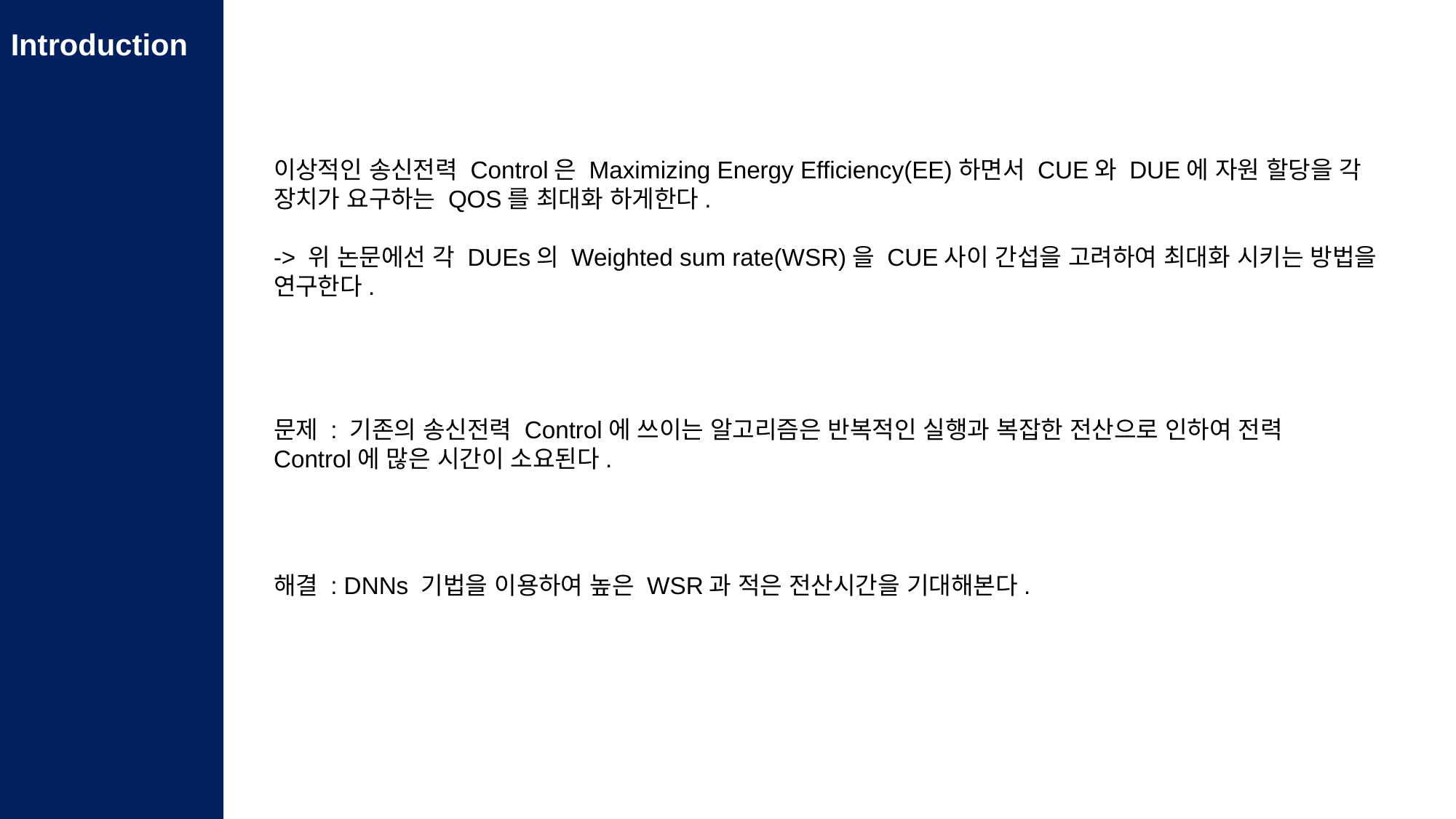

Introduction
이상적인 송신전력 Control은 Maximizing Energy Efficiency(EE)하면서 CUE와 DUE에 자원 할당을 각 장치가 요구하는 QOS를 최대화 하게한다.

-> 위 논문에선 각 DUEs의 Weighted sum rate(WSR)을 CUE사이 간섭을 고려하여 최대화 시키는 방법을 연구한다.
문제 : 기존의 송신전력 Control에 쓰이는 알고리즘은 반복적인 실행과 복잡한 전산으로 인하여 전력          	Control에 많은 시간이 소요된다.

해결 : DNNs 기법을 이용하여 높은 WSR과 적은 전산시간을 기대해본다.